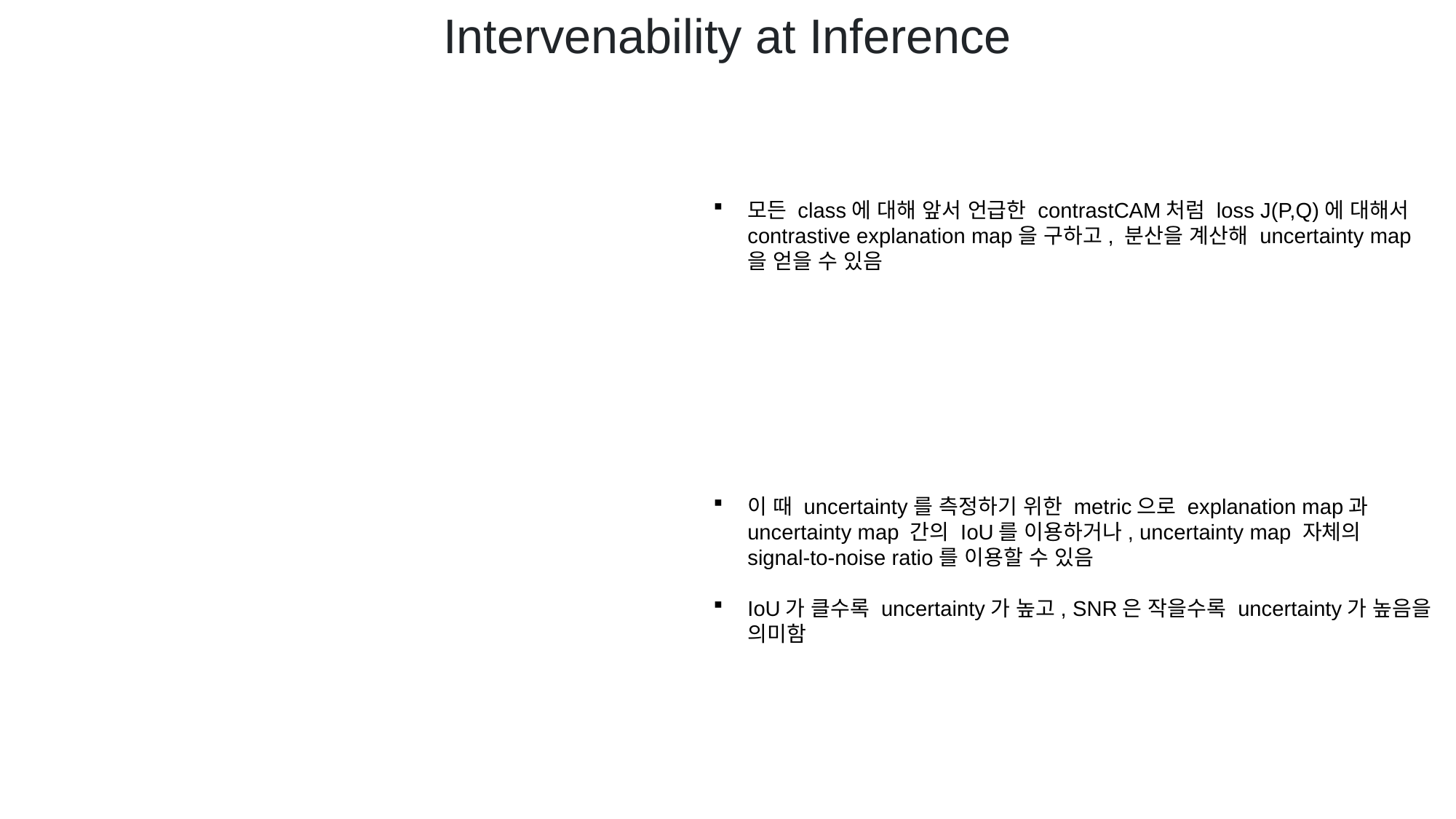

Intervenability at Inference
모든 class에 대해 앞서 언급한 contrastCAM처럼 loss J(P,Q)에 대해서 contrastive explanation map을 구하고, 분산을 계산해 uncertainty map을 얻을 수 있음

이 때 uncertainty를 측정하기 위한 metric으로 explanation map과 uncertainty map 간의 IoU를 이용하거나, uncertainty map 자체의 signal-to-noise ratio를 이용할 수 있음

IoU가 클수록 uncertainty가 높고, SNR은 작을수록 uncertainty가 높음을 의미함